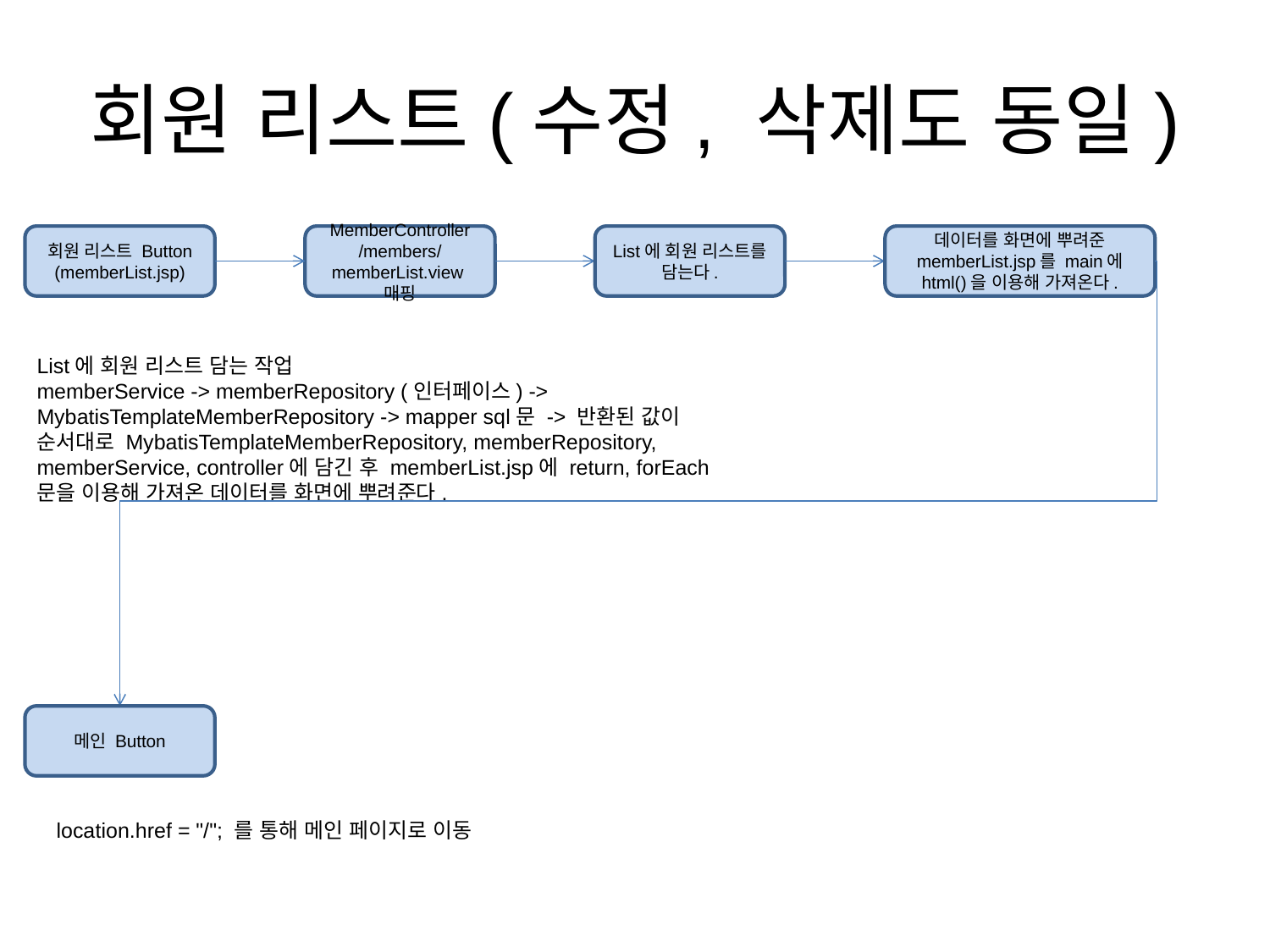

# 회원 리스트(수정, 삭제도 동일)
회원 리스트 Button (memberList.jsp)
MemberController
/members/memberList.view  매핑
List에 회원 리스트를 담는다.
데이터를 화면에 뿌려준 memberList.jsp를 main에 html()을 이용해 가져온다.
List에 회원 리스트 담는 작업
memberService -> memberRepository (인터페이스) -> MybatisTemplateMemberRepository -> mapper sql문 -> 반환된 값이 순서대로 MybatisTemplateMemberRepository, memberRepository, memberService, controller에 담긴 후 memberList.jsp에 return, forEach문을 이용해 가져온 데이터를 화면에 뿌려준다.
메인 Button
location.href = "/"; 를 통해 메인 페이지로 이동